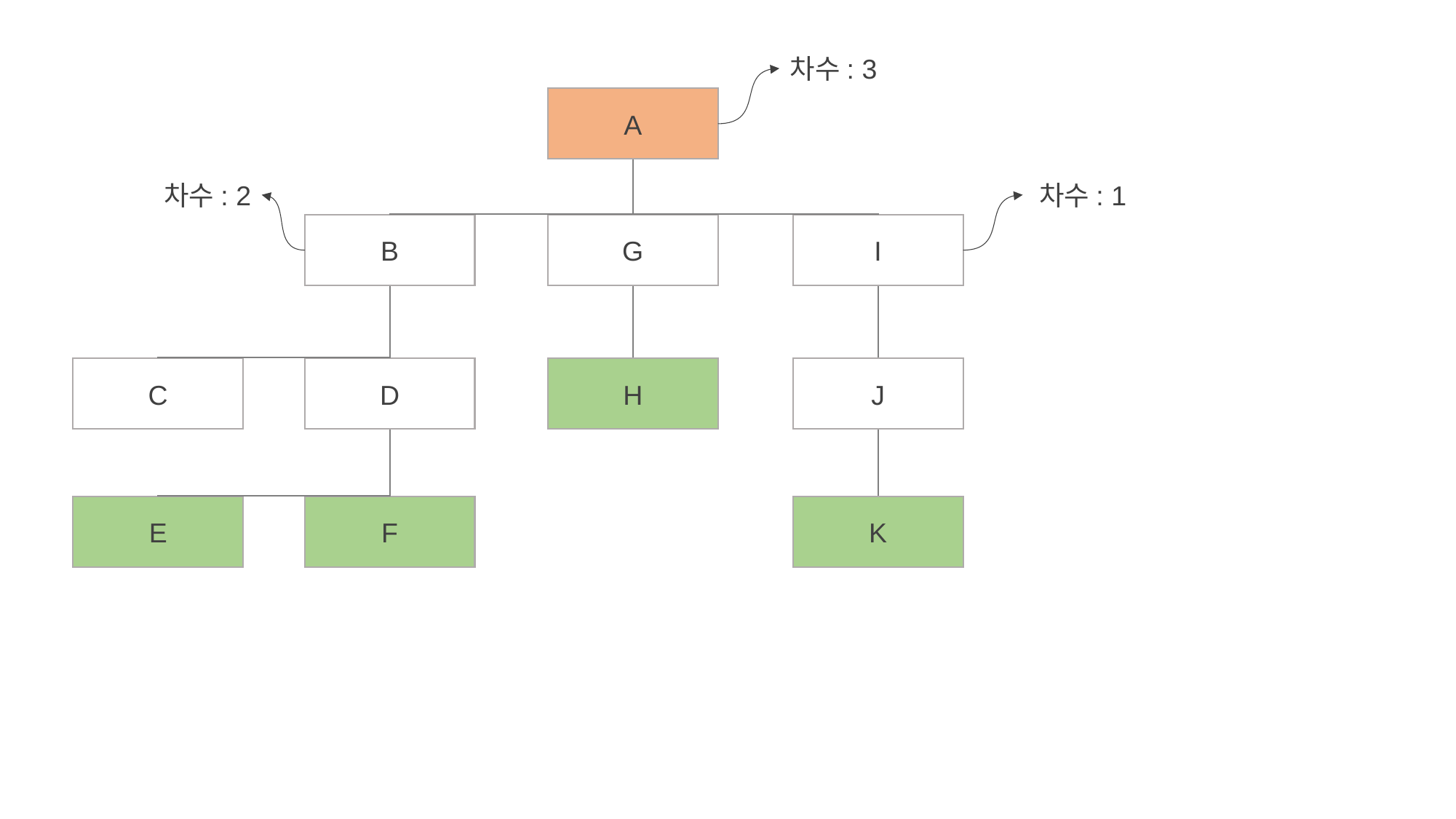

차수: 3
A
차수: 2
차수: 1
B
G
I
C
D
H
J
E
F
K